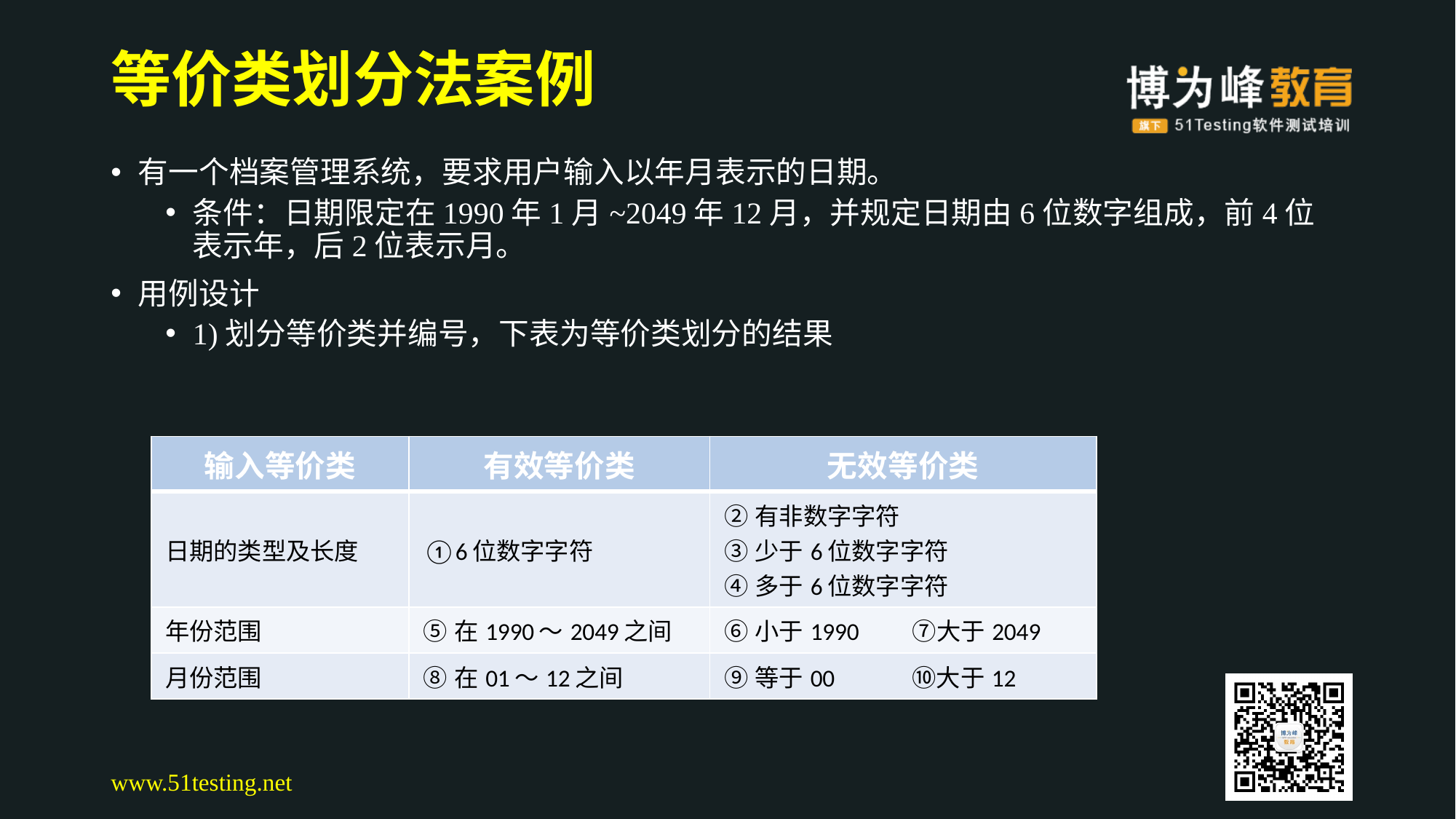

# 等价类划分法案例
有一个档案管理系统，要求用户输入以年月表示的日期。
条件：日期限定在1990年1月~2049年12月，并规定日期由6位数字组成，前4位表示年，后2位表示月。
用例设计
1)划分等价类并编号，下表为等价类划分的结果

| 输入等价类 | 有效等价类 | 无效等价类 |
| --- | --- | --- |
| 日期的类型及长度 | ①6位数字字符 | ②有非数字字符 ③少于6位数字字符 ④多于6位数字字符 |
| 年份范围 | ⑤在1990～2049之间 | ⑥小于1990　　⑦大于2049 |
| 月份范围 | ⑧在01～12之间 | ⑨等于00　　　⑩大于12 |
www.51testing.net